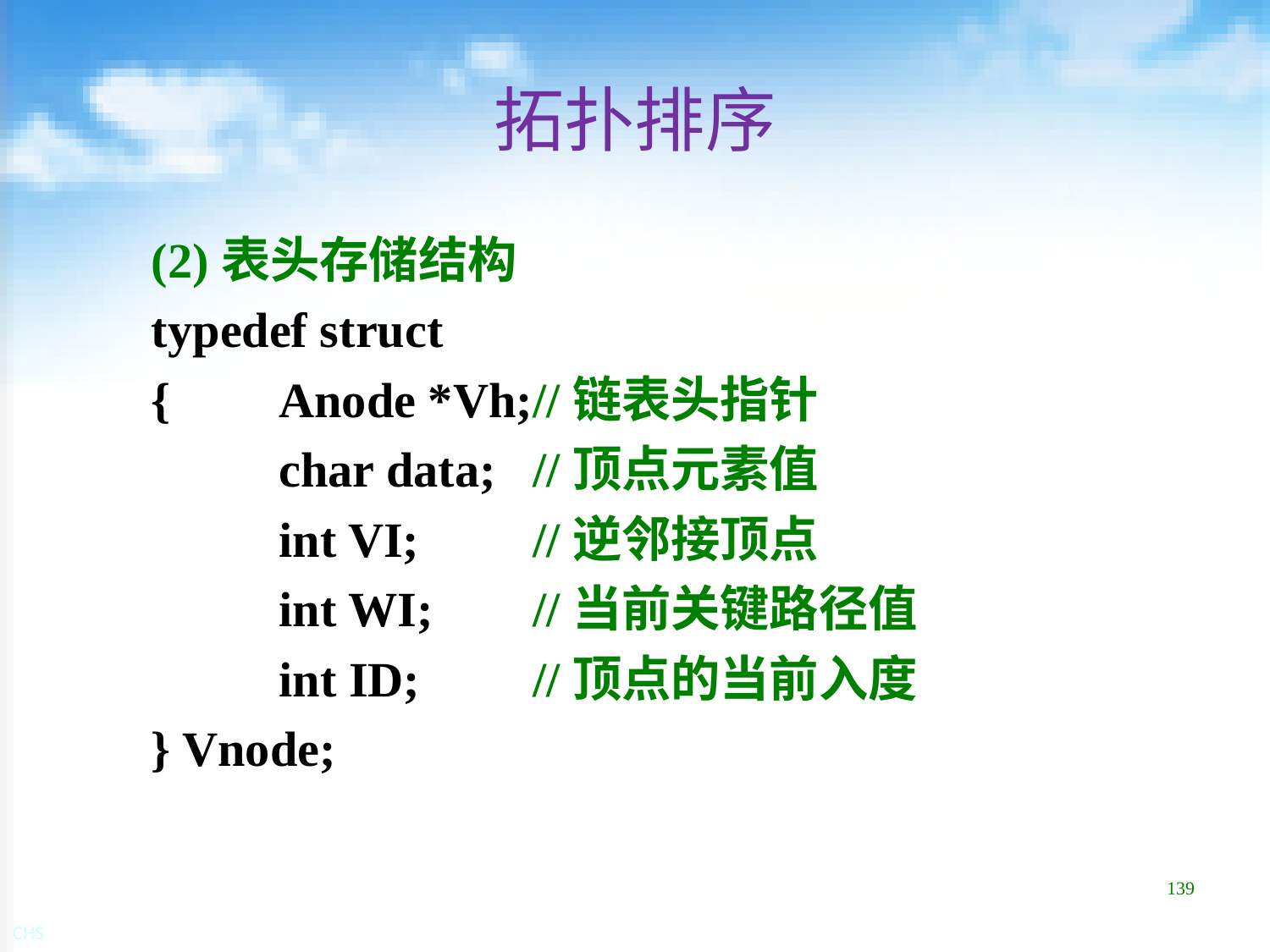

# 拓扑排序
(2)表头存储结构
typedef struct
{	Anode *Vh;	//链表头指针
		char data;	//顶点元素值
		int VI;	//逆邻接顶点
		int WI;	//当前关键路径值
		int ID;	//顶点的当前入度
} Vnode;
139